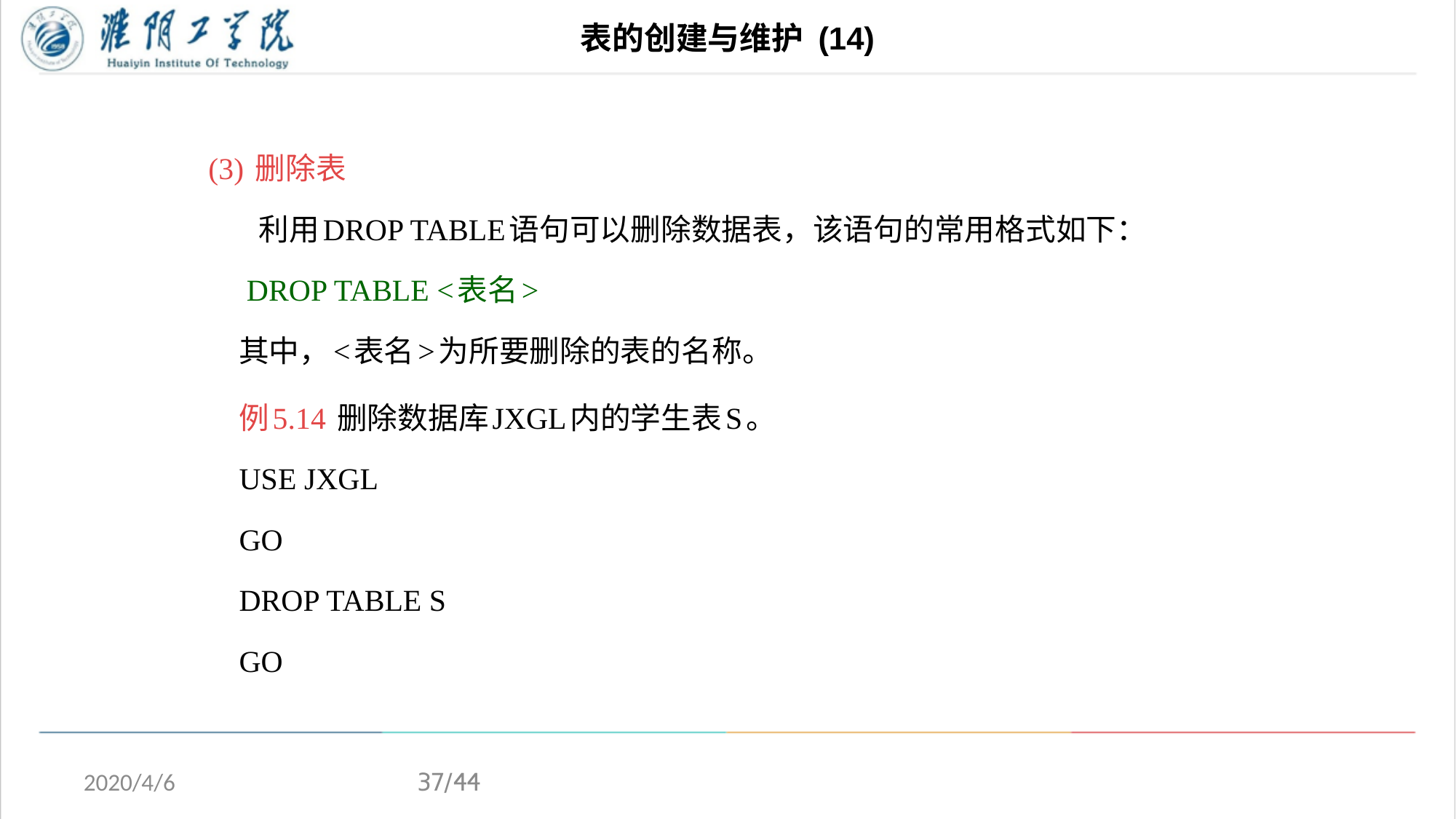

# 表的创建与维护 (14)
(3) 删除表
       利用DROP TABLE语句可以删除数据表，该语句的常用格式如下：
     DROP TABLE <表名>
    其中，<表名>为所要删除的表的名称。
    例5.14 删除数据库JXGL内的学生表S。
    USE JXGL
    GO
    DROP TABLE S
    GO
37/44
2020/4/6